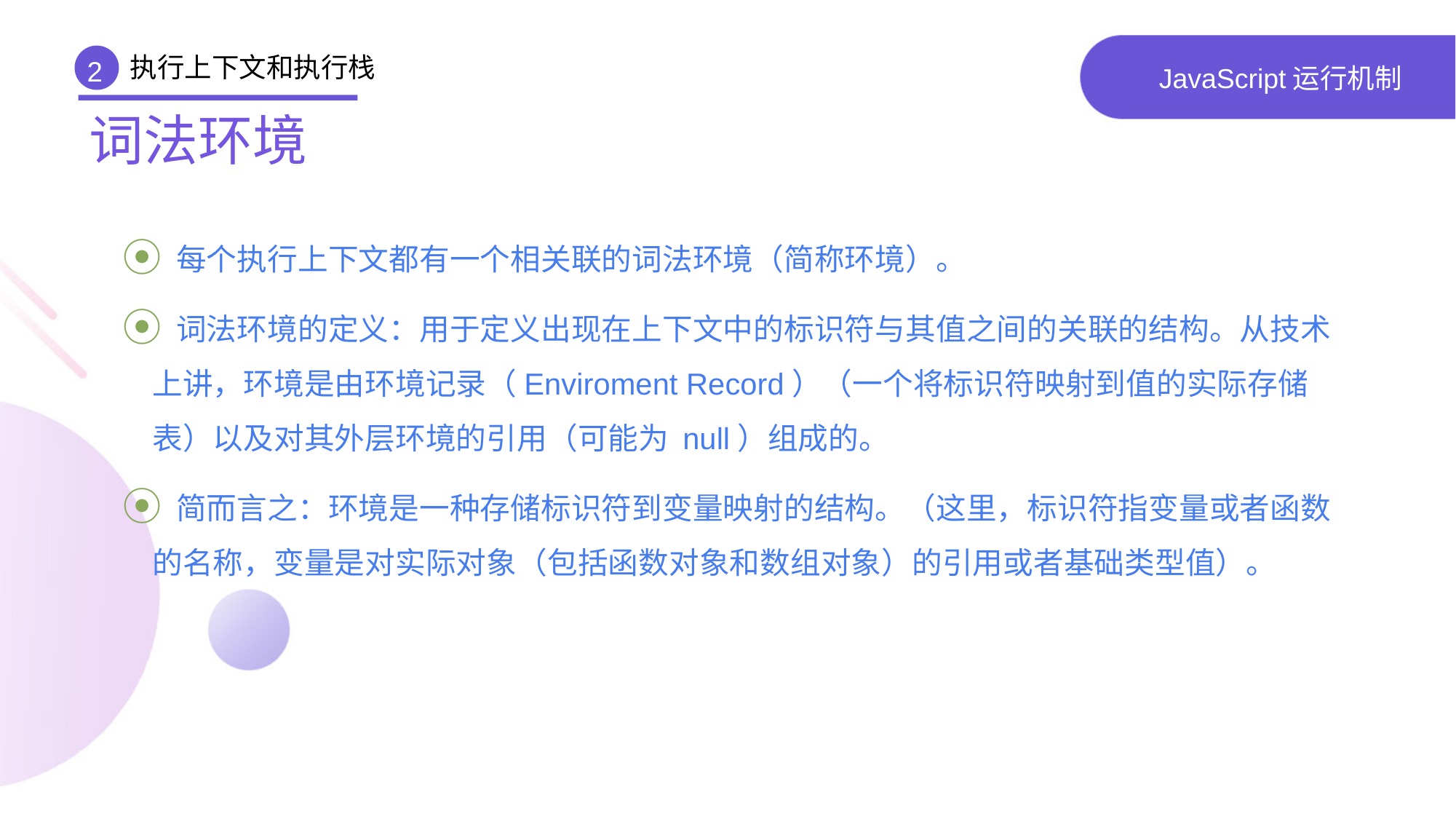

执行上下文和执行栈
2
# JavaScript运行机制
词法环境
 每个执行上下文都有一个相关联的词法环境（简称环境）。
 词法环境的定义：用于定义出现在上下文中的标识符与其值之间的关联的结构。从技术上讲，环境是由环境记录（Enviroment Record）（一个将标识符映射到值的实际存储表）以及对其外层环境的引用（可能为 null）组成的。
 简而言之：环境是一种存储标识符到变量映射的结构。（这里，标识符指变量或者函数的名称，变量是对实际对象（包括函数对象和数组对象）的引用或者基础类型值）。